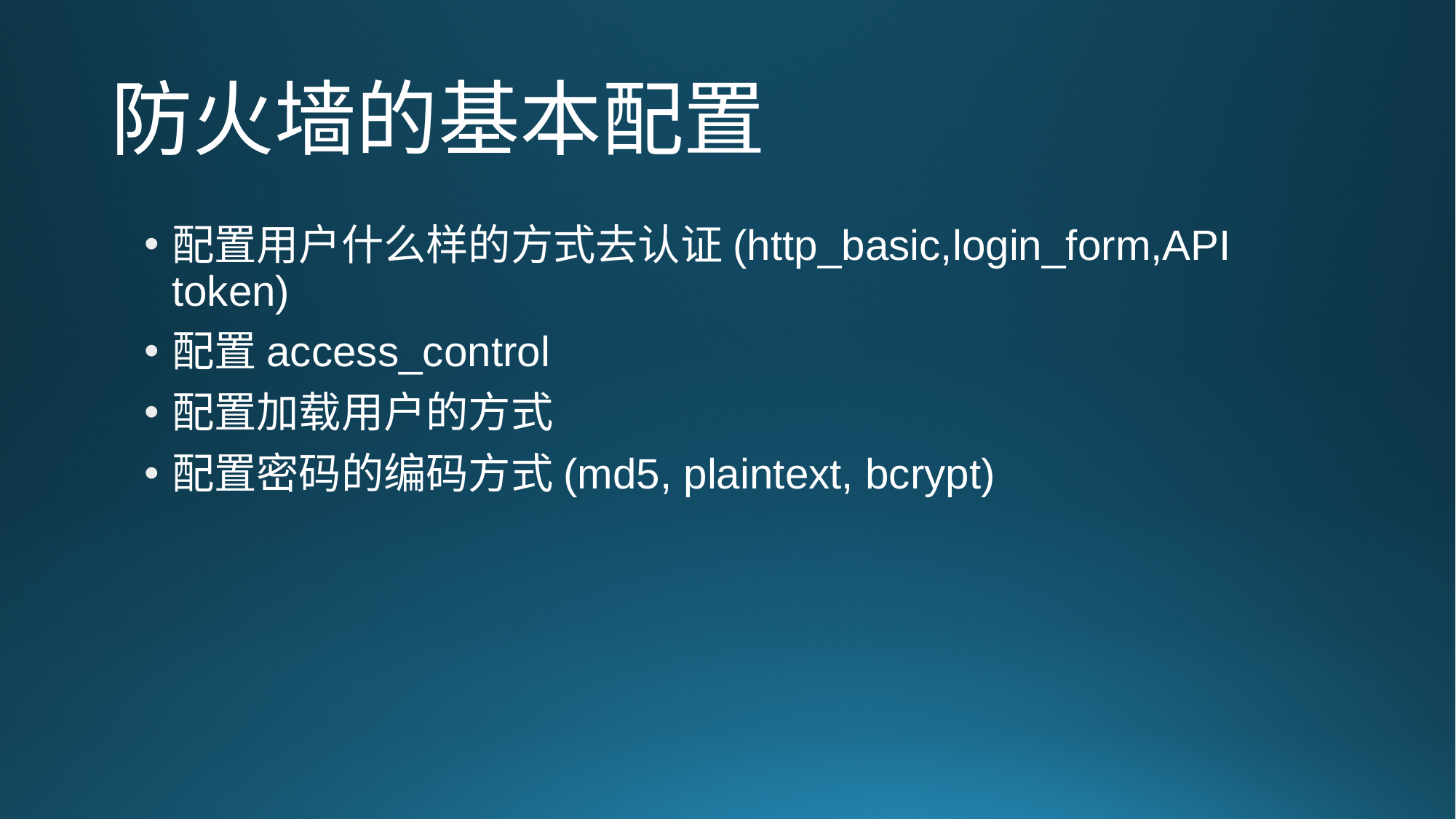

# 防火墙的基本配置
配置用户什么样的方式去认证(http_basic,login_form,API  token)
配置access_control
配置加载用户的方式
配置密码的编码方式(md5, plaintext, bcrypt)